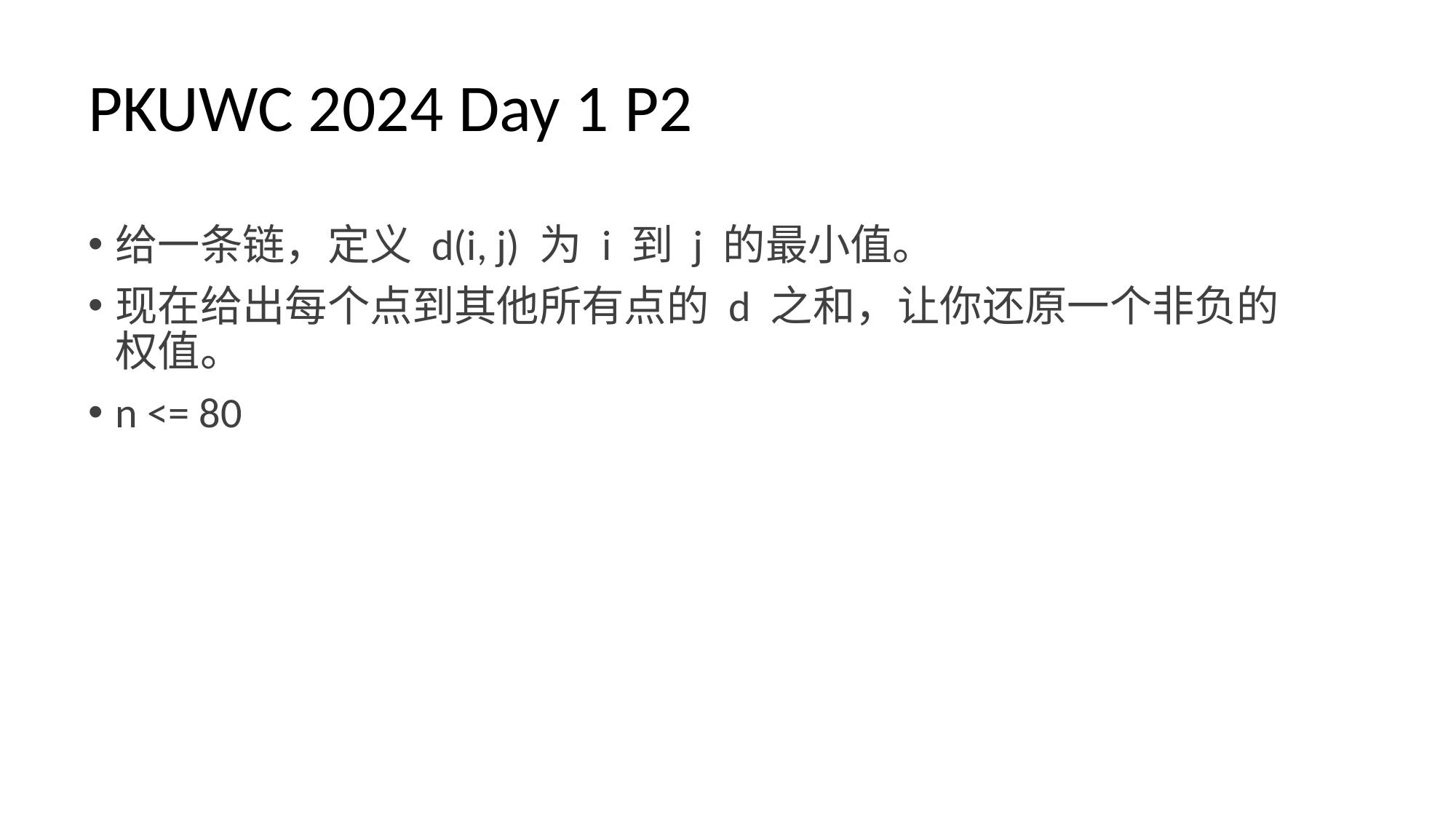

# PKUWC 2024 Day 1 P2
给一条链，定义 d(i, j) 为 i 到 j 的最小值。
现在给出每个点到其他所有点的 d 之和，让你还原一个非负的权值。
n <= 80